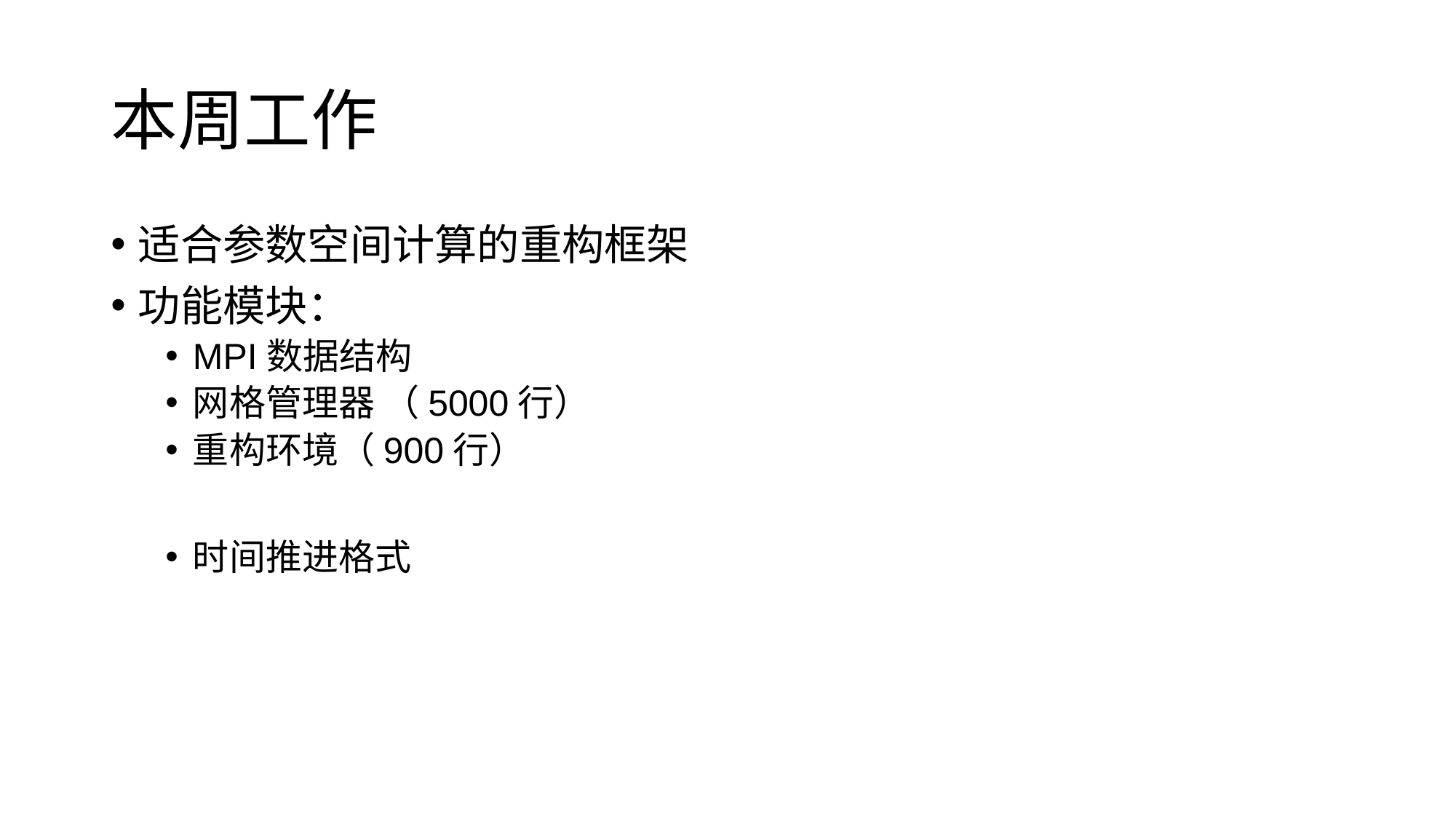

# 本周工作
适合参数空间计算的重构框架
功能模块：
MPI数据结构
网格管理器 （5000行）
重构环境（900行）

时间推进格式